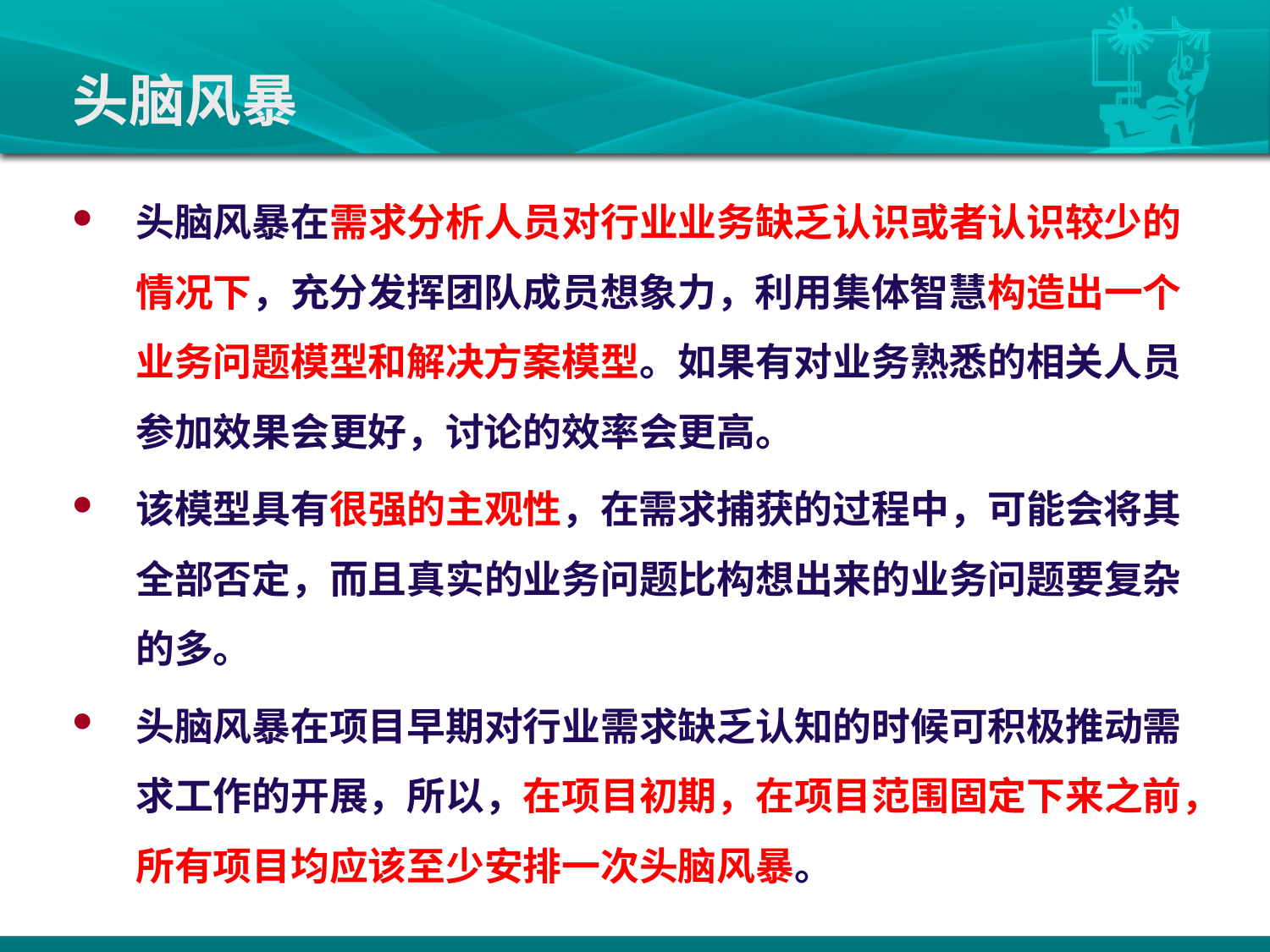

# 头脑风暴
头脑风暴在需求分析人员对行业业务缺乏认识或者认识较少的情况下，充分发挥团队成员想象力，利用集体智慧构造出一个业务问题模型和解决方案模型。如果有对业务熟悉的相关人员参加效果会更好，讨论的效率会更高。
该模型具有很强的主观性，在需求捕获的过程中，可能会将其全部否定，而且真实的业务问题比构想出来的业务问题要复杂的多。
头脑风暴在项目早期对行业需求缺乏认知的时候可积极推动需求工作的开展，所以，在项目初期，在项目范围固定下来之前，所有项目均应该至少安排一次头脑风暴。